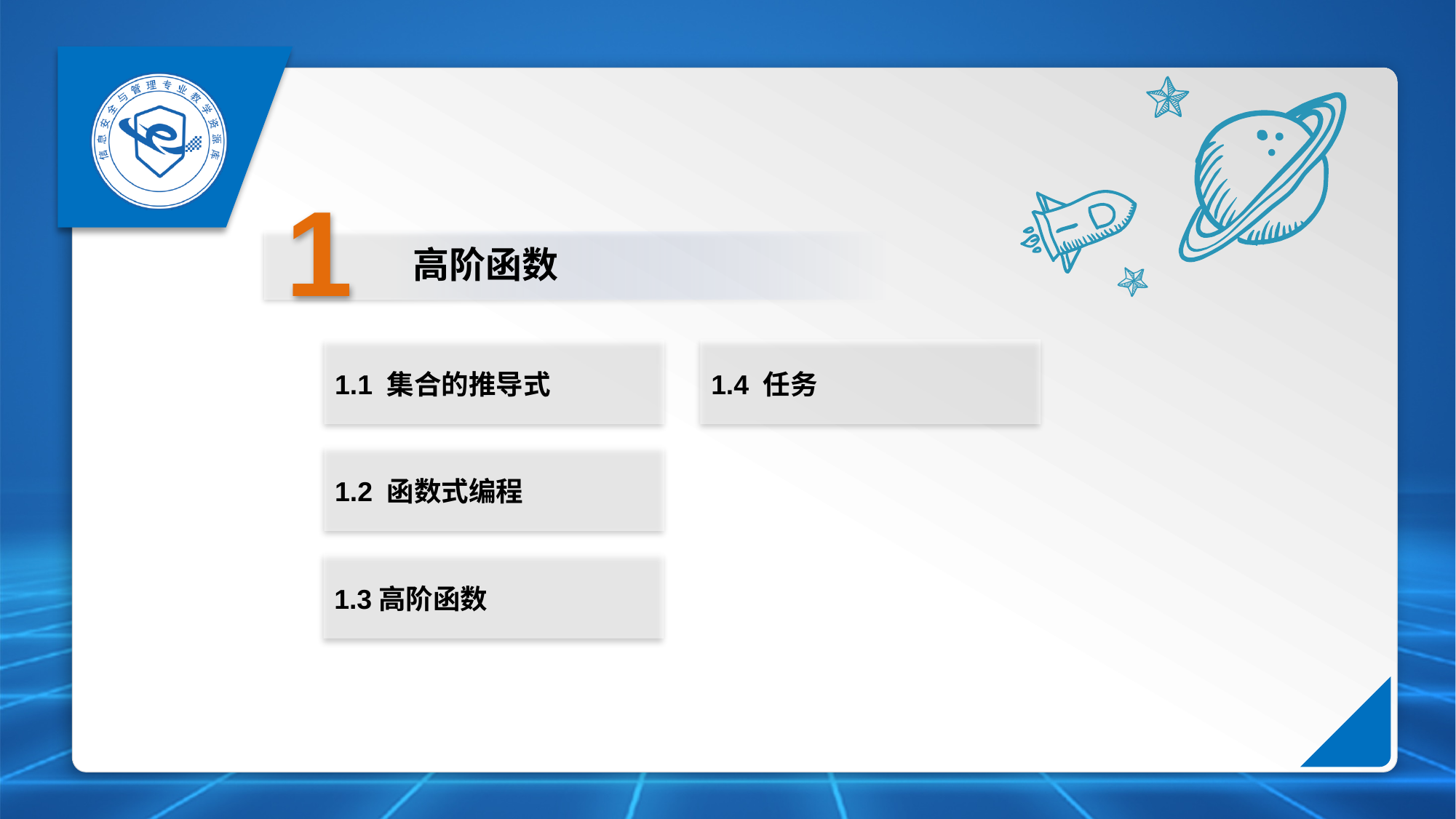

1

高阶函数

1.1 集合的推导式
1.4 任务

1.2 函数式编程

1.3高阶函数